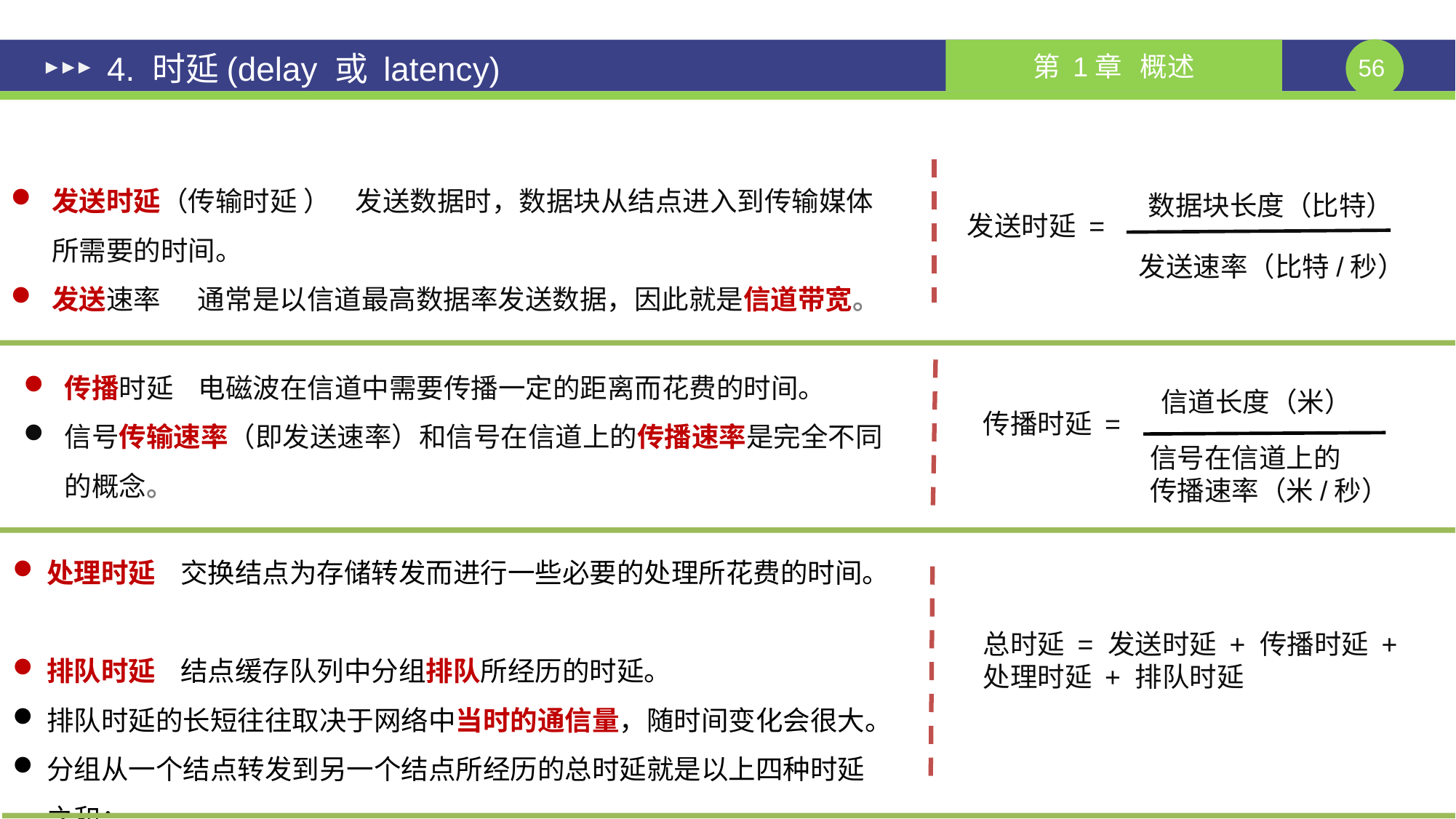

# 4. 时延(delay 或 latency)
发送时延（传输时延 ）    发送数据时，数据块从结点进入到传输媒体所需要的时间。
发送速率      通常是以信道最高数据率发送数据，因此就是信道带宽。

数据块长度（比特）
发送时延 =

发送速率（比特/秒）

传播时延    电磁波在信道中需要传播一定的距离而花费的时间。
信号传输速率（即发送速率）和信号在信道上的传播速率是完全不同的概念。

信道长度（米）
传播时延 =

信号在信道上的
传播速率（米/秒）

处理时延    交换结点为存储转发而进行一些必要的处理所花费的时间。
排队时延    结点缓存队列中分组排队所经历的时延。
排队时延的长短往往取决于网络中当时的通信量，随时间变化会很大。
分组从一个结点转发到另一个结点所经历的总时延就是以上四种时延之和：

总时延 = 发送时延 + 传播时延 + 处理时延 + 排队时延